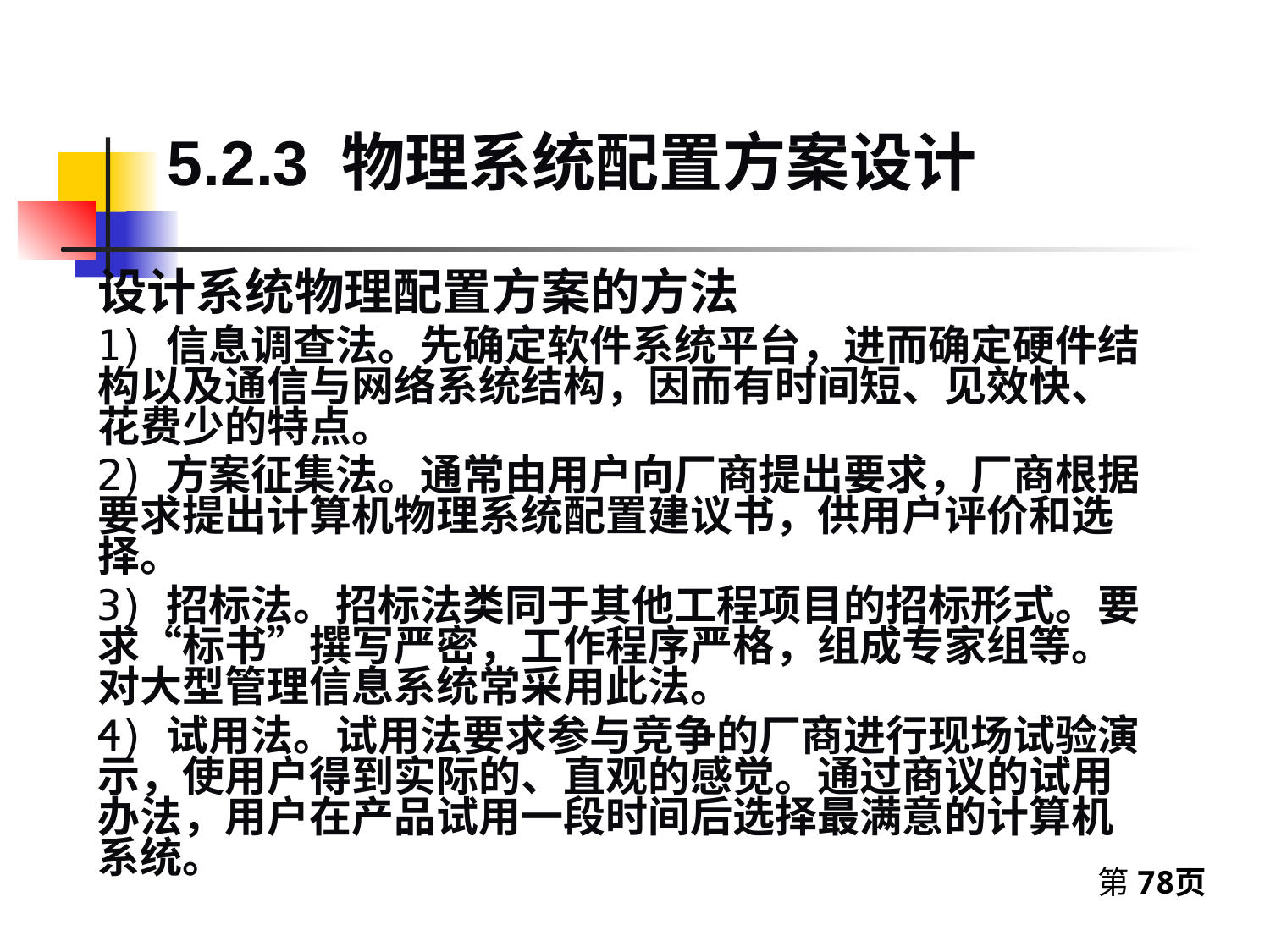

5.2.3 物理系统配置方案设计
设计系统物理配置方案的方法
1) 信息调查法。先确定软件系统平台，进而确定硬件结构以及通信与网络系统结构，因而有时间短、见效快、花费少的特点。
2) 方案征集法。通常由用户向厂商提出要求，厂商根据要求提出计算机物理系统配置建议书，供用户评价和选择。
3) 招标法。招标法类同于其他工程项目的招标形式。要求“标书”撰写严密，工作程序严格，组成专家组等。对大型管理信息系统常采用此法。
4) 试用法。试用法要求参与竞争的厂商进行现场试验演示，使用户得到实际的、直观的感觉。通过商议的试用办法，用户在产品试用一段时间后选择最满意的计算机系统。